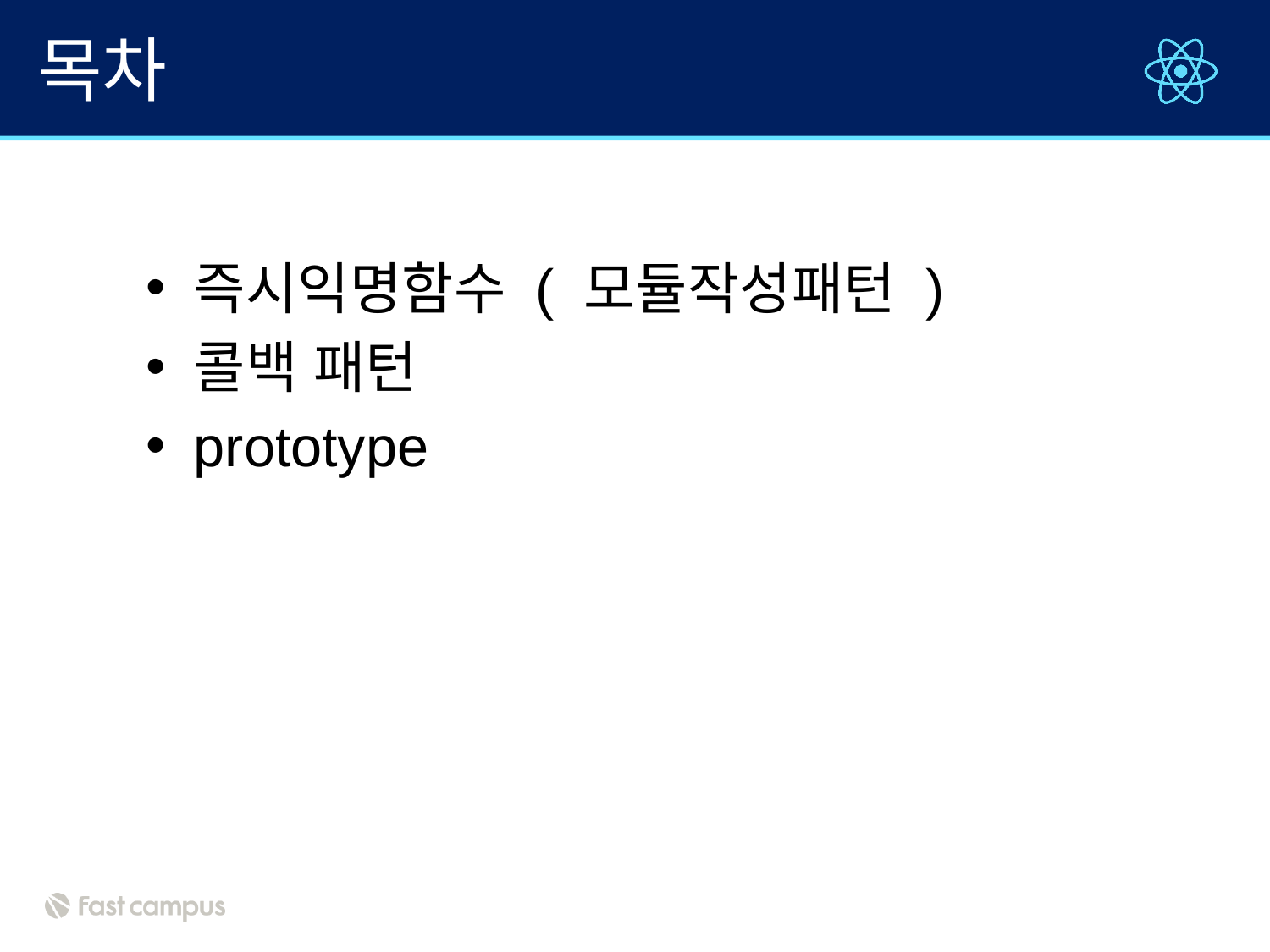

# 목차
즉시익명함수 ( 모듈작성패턴 )
콜백 패턴
prototype